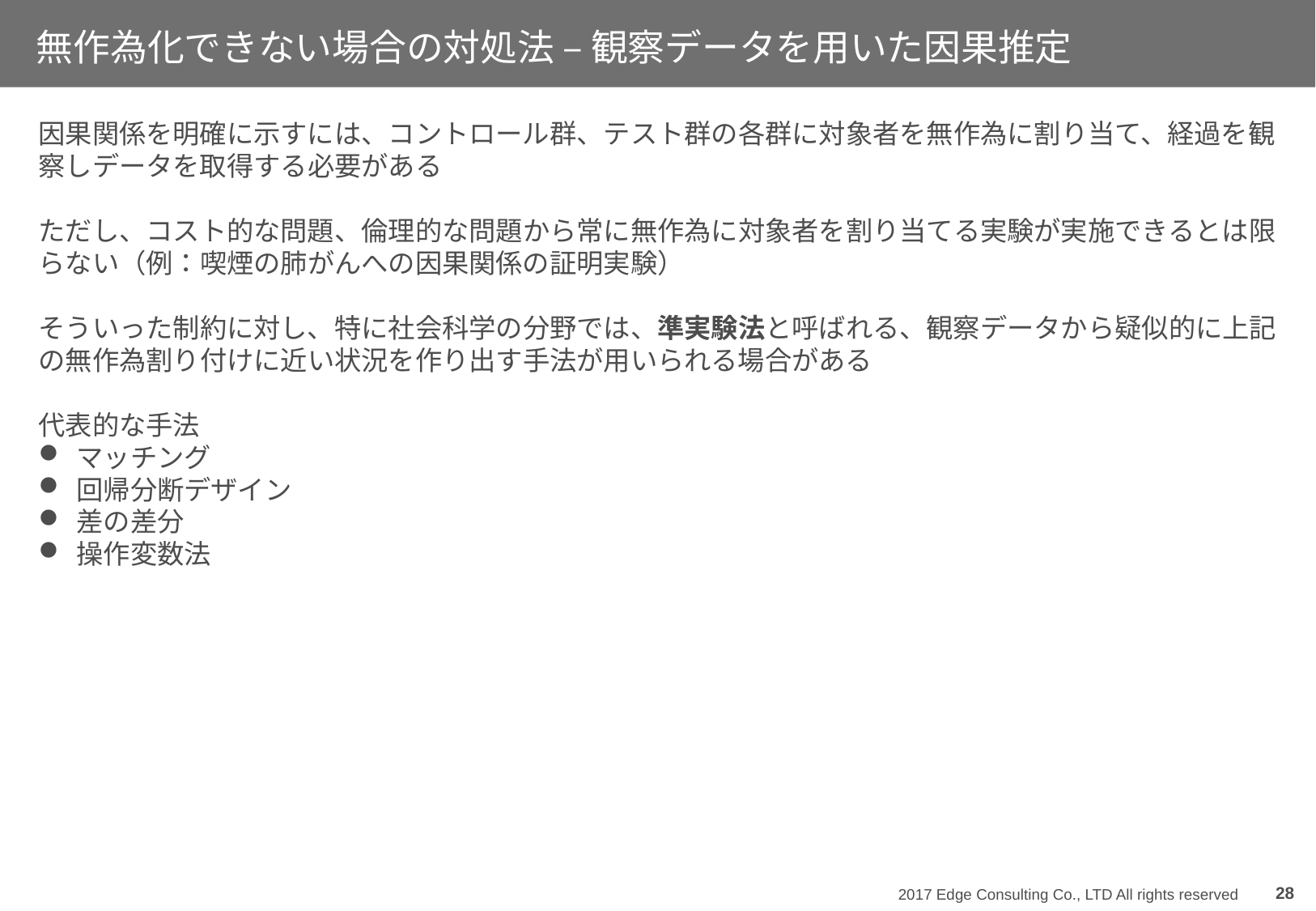

# 無作為化できない場合の対処法 – 観察データを用いた因果推定
因果関係を明確に示すには、コントロール群、テスト群の各群に対象者を無作為に割り当て、経過を観察しデータを取得する必要がある

ただし、コスト的な問題、倫理的な問題から常に無作為に対象者を割り当てる実験が実施できるとは限らない（例：喫煙の肺がんへの因果関係の証明実験）

そういった制約に対し、特に社会科学の分野では、準実験法と呼ばれる、観察データから疑似的に上記の無作為割り付けに近い状況を作り出す手法が用いられる場合がある

代表的な手法
マッチング
回帰分断デザイン
差の差分
操作変数法

28